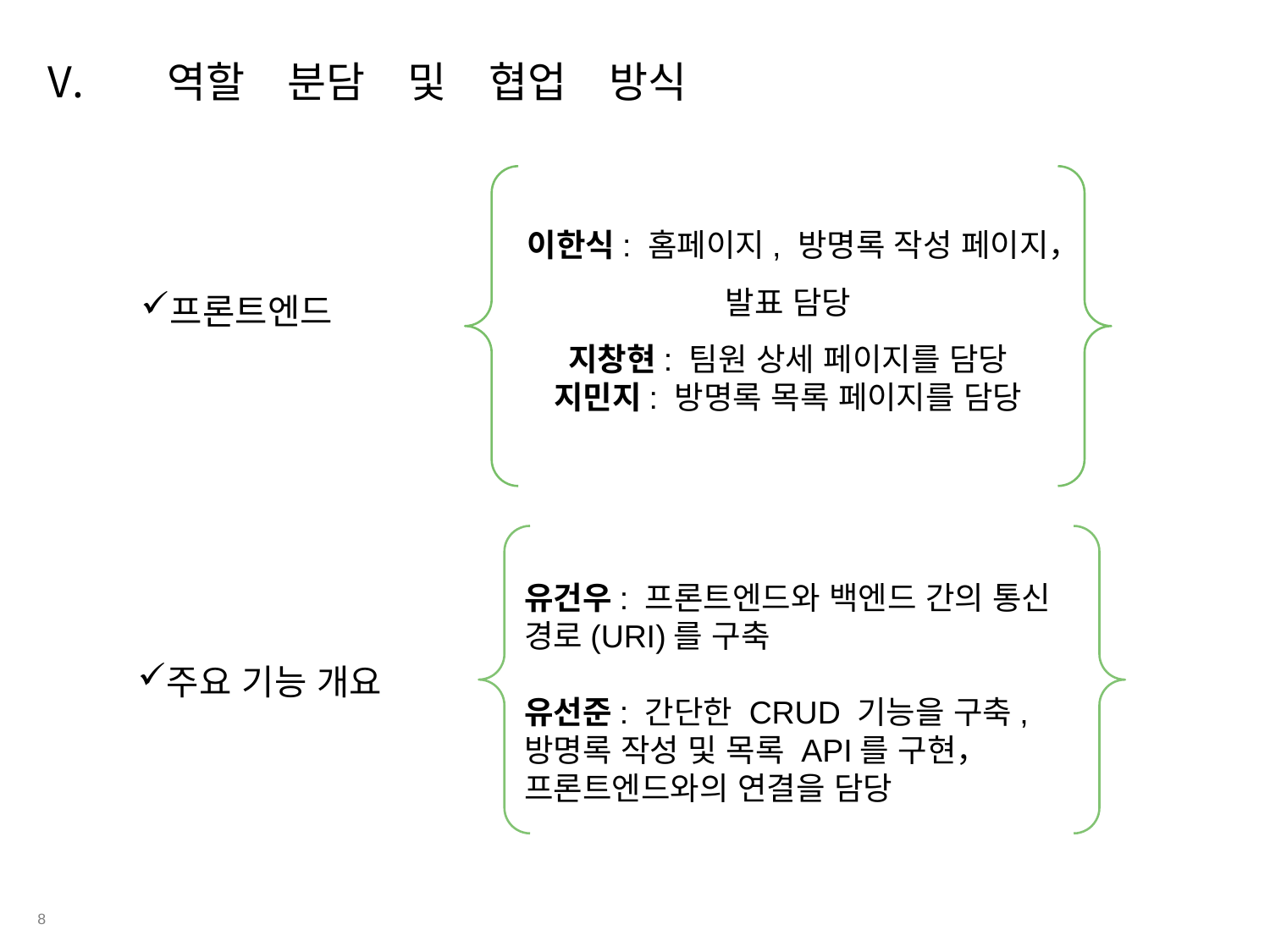

# 역할　분담　및　협업　방식
이한식: 홈페이지, 방명록 작성 페이지，발표 담당
지창현: 팀원 상세 페이지를 담당
지민지: 방명록 목록 페이지를 담당

프론트엔드
유건우: 프론트엔드와 백엔드 간의 통신 경로(URI)를 구축

유선준: 간단한 CRUD 기능을 구축, 방명록 작성 및 목록 API를 구현， 프론트엔드와의 연결을 담당
주요 기능 개요